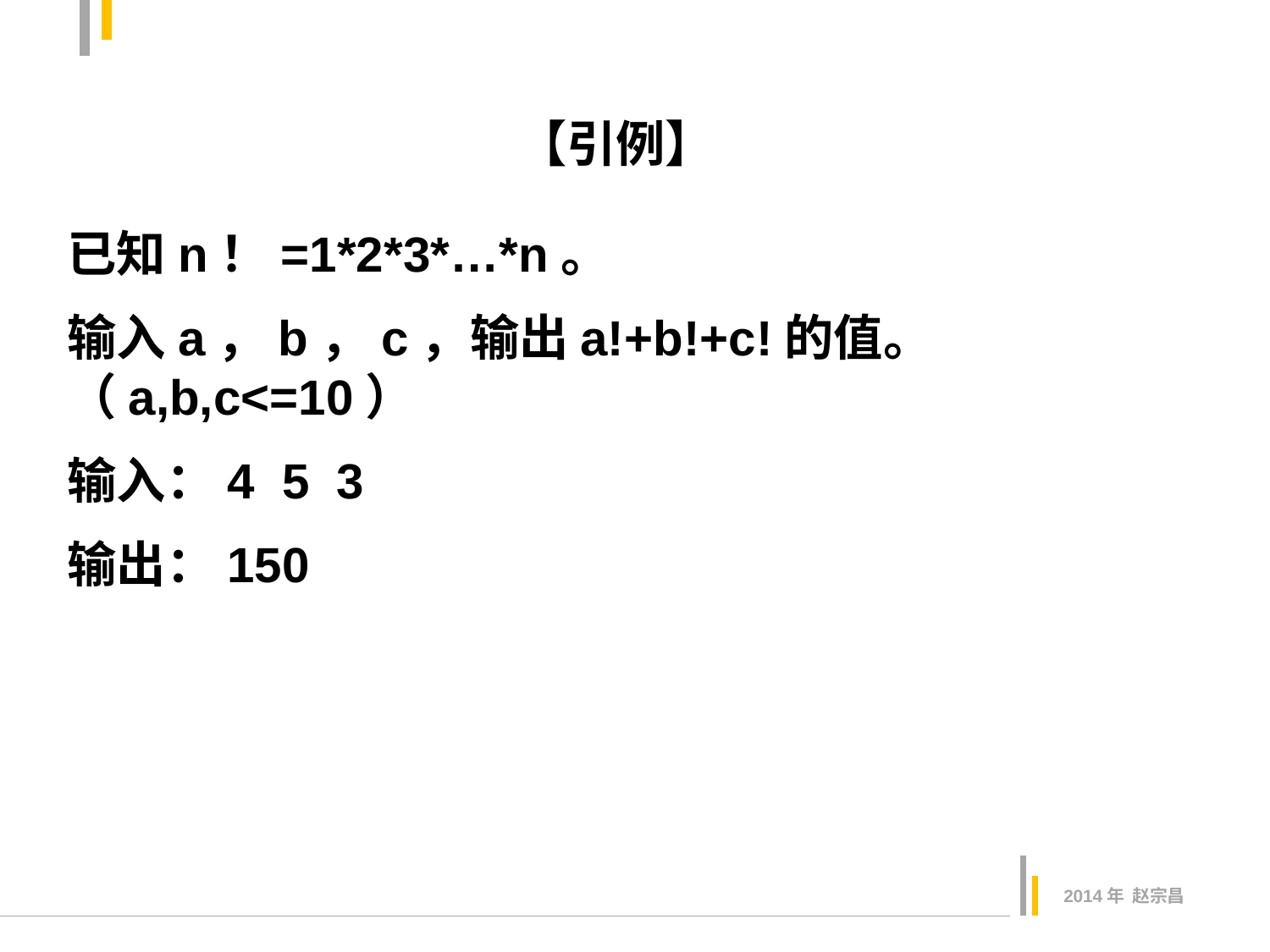

【引例】
已知n！=1*2*3*…*n。
输入a，b，c，输出a!+b!+c!的值。（a,b,c<=10）
输入：4  5  3
输出：150